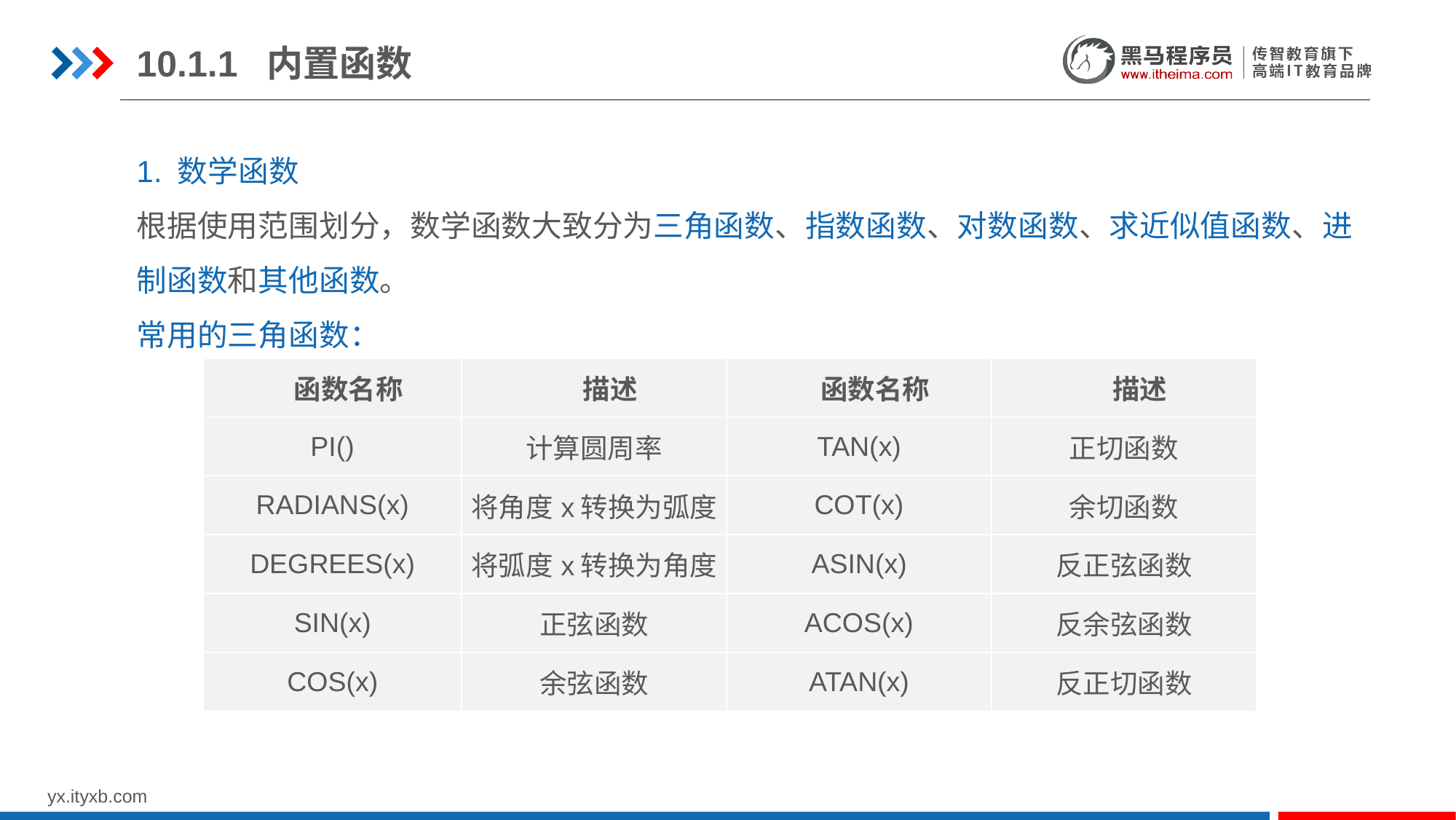

10.1.1  内置函数
1. 数学函数
根据使用范围划分，数学函数大致分为三角函数、指数函数、对数函数、求近似值函数、进制函数和其他函数。
常用的三角函数：
| 函数名称 | 描述 | 函数名称 | 描述 |
| --- | --- | --- | --- |
| PI() | 计算圆周率 | TAN(x) | 正切函数 |
| RADIANS(x) | 将角度x转换为弧度 | COT(x) | 余切函数 |
| DEGREES(x) | 将弧度x转换为角度 | ASIN(x) | 反正弦函数 |
| SIN(x) | 正弦函数 | ACOS(x) | 反余弦函数 |
| COS(x) | 余弦函数 | ATAN(x) | 反正切函数 |